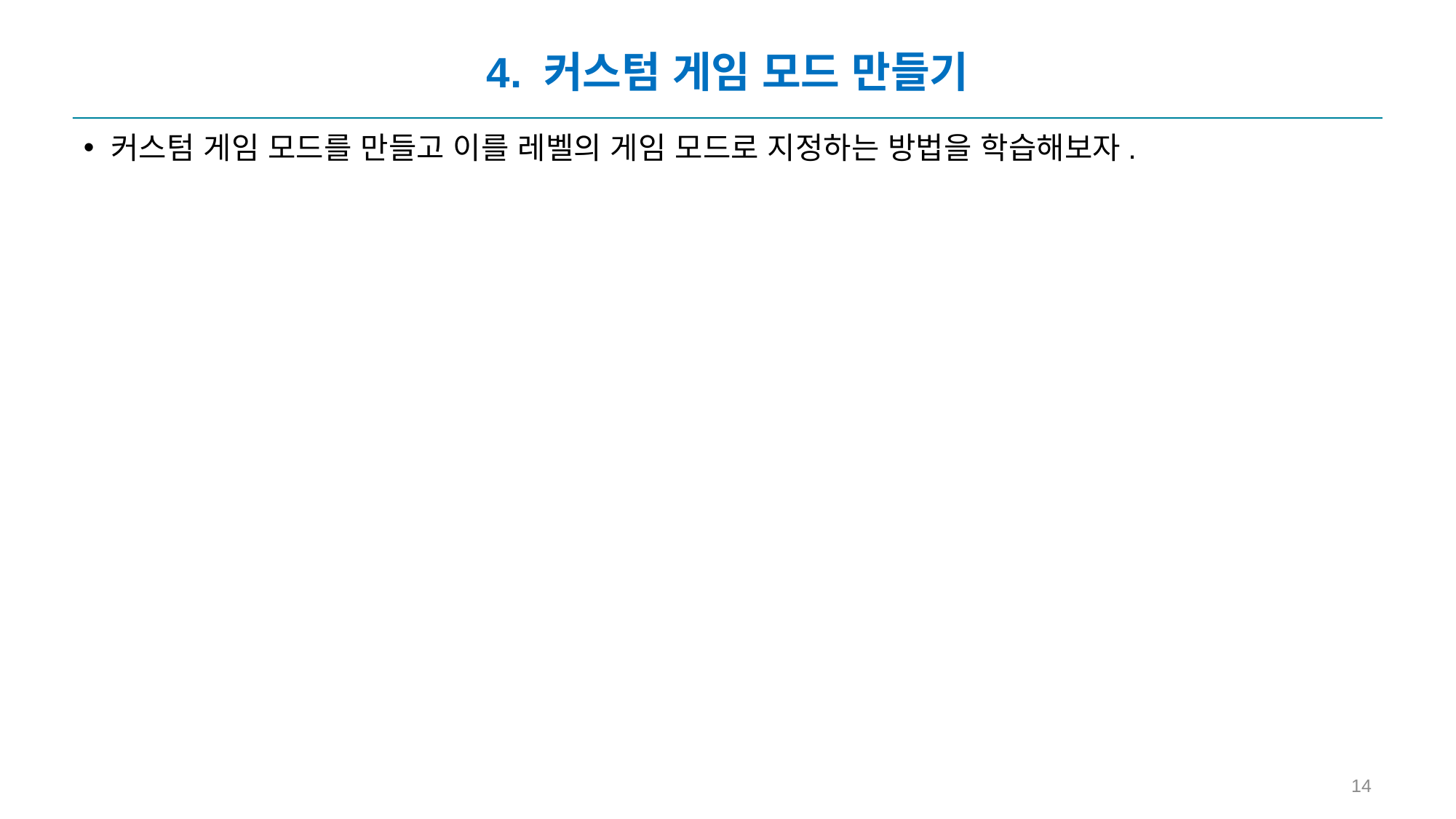

# 4. 커스텀 게임 모드 만들기
커스텀 게임 모드를 만들고 이를 레벨의 게임 모드로 지정하는 방법을 학습해보자.

14